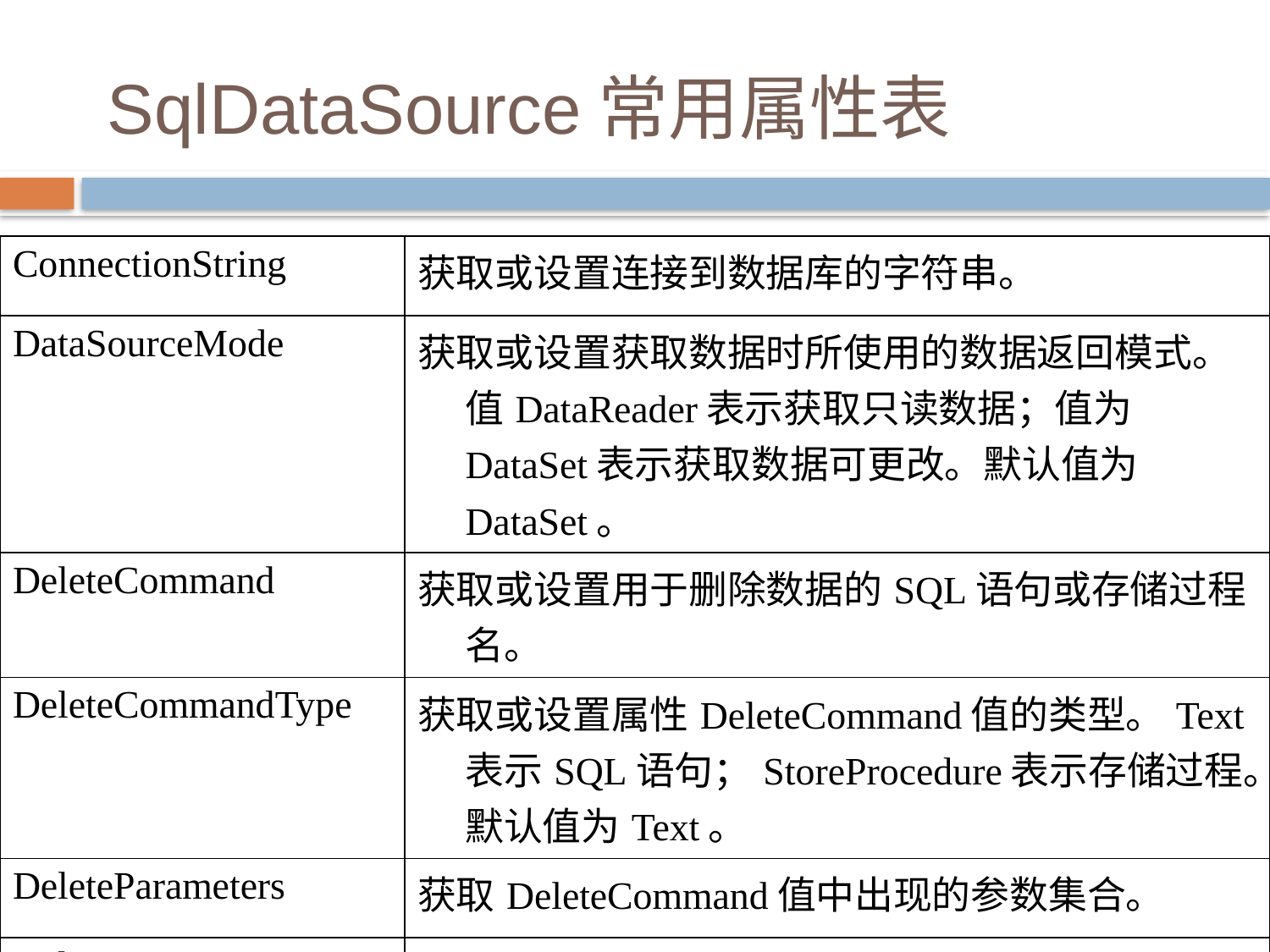

# SqlDataSource常用属性表
13
| ConnectionString | 获取或设置连接到数据库的字符串。 |
| --- | --- |
| DataSourceMode | 获取或设置获取数据时所使用的数据返回模式。值DataReader表示获取只读数据；值为DataSet表示获取数据可更改。默认值为DataSet。 |
| DeleteCommand | 获取或设置用于删除数据的SQL语句或存储过程名。 |
| DeleteCommandType | 获取或设置属性DeleteCommand值的类型。Text表示SQL语句；StoreProcedure表示存储过程。默认值为Text。 |
| DeleteParameters | 获取DeleteCommand值中出现的参数集合。 |
| DeleteQuery | 设置Delete命令使用的参数。 |